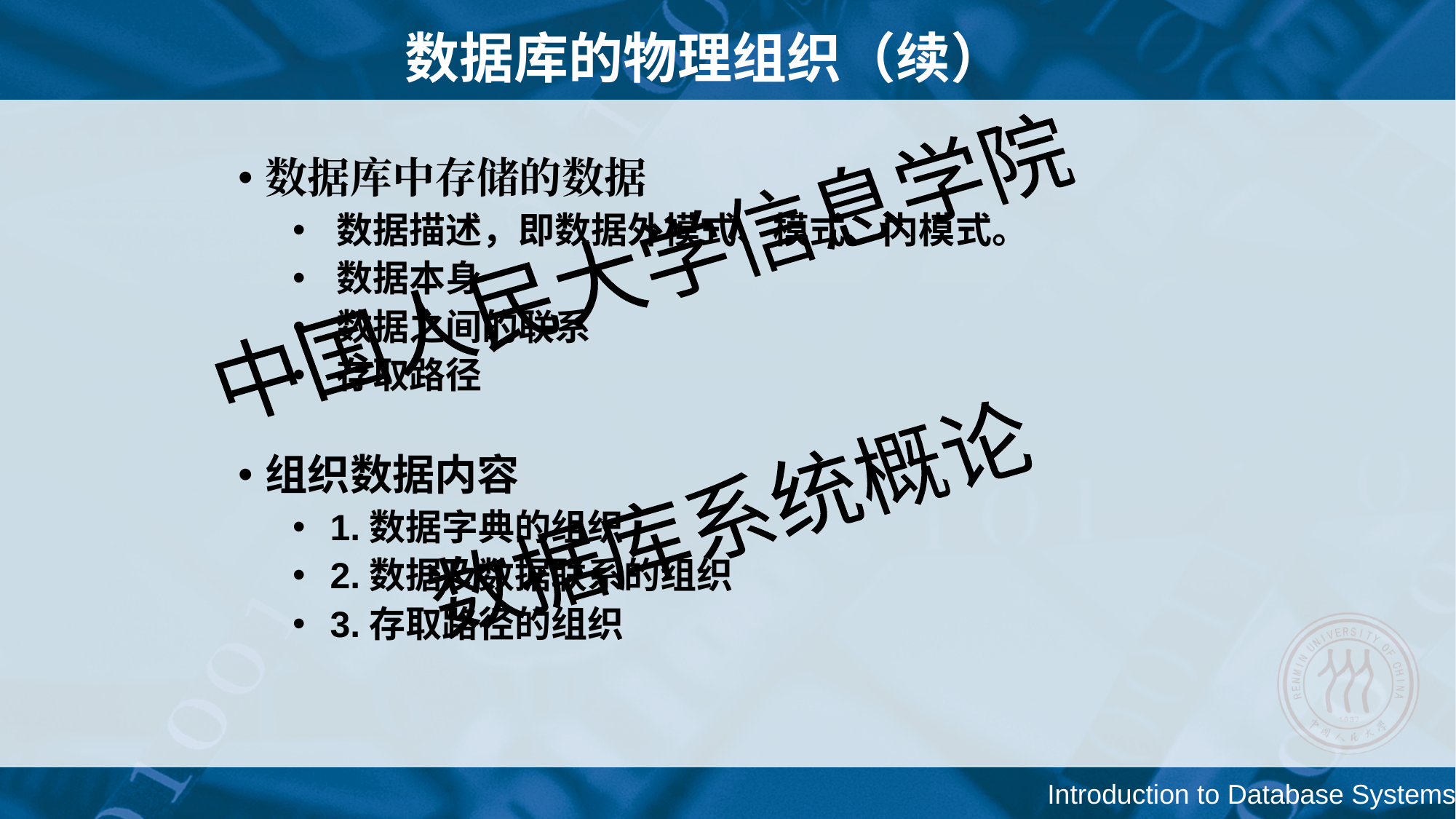

数据库的物理组织（续）
数据库中存储的数据
 数据描述，即数据外模式、模式、内模式。
 数据本身
 数据之间的联系
 存取路径

组织数据内容
 1.数据字典的组织
 2.数据及数据联系的组织
 3.存取路径的组织